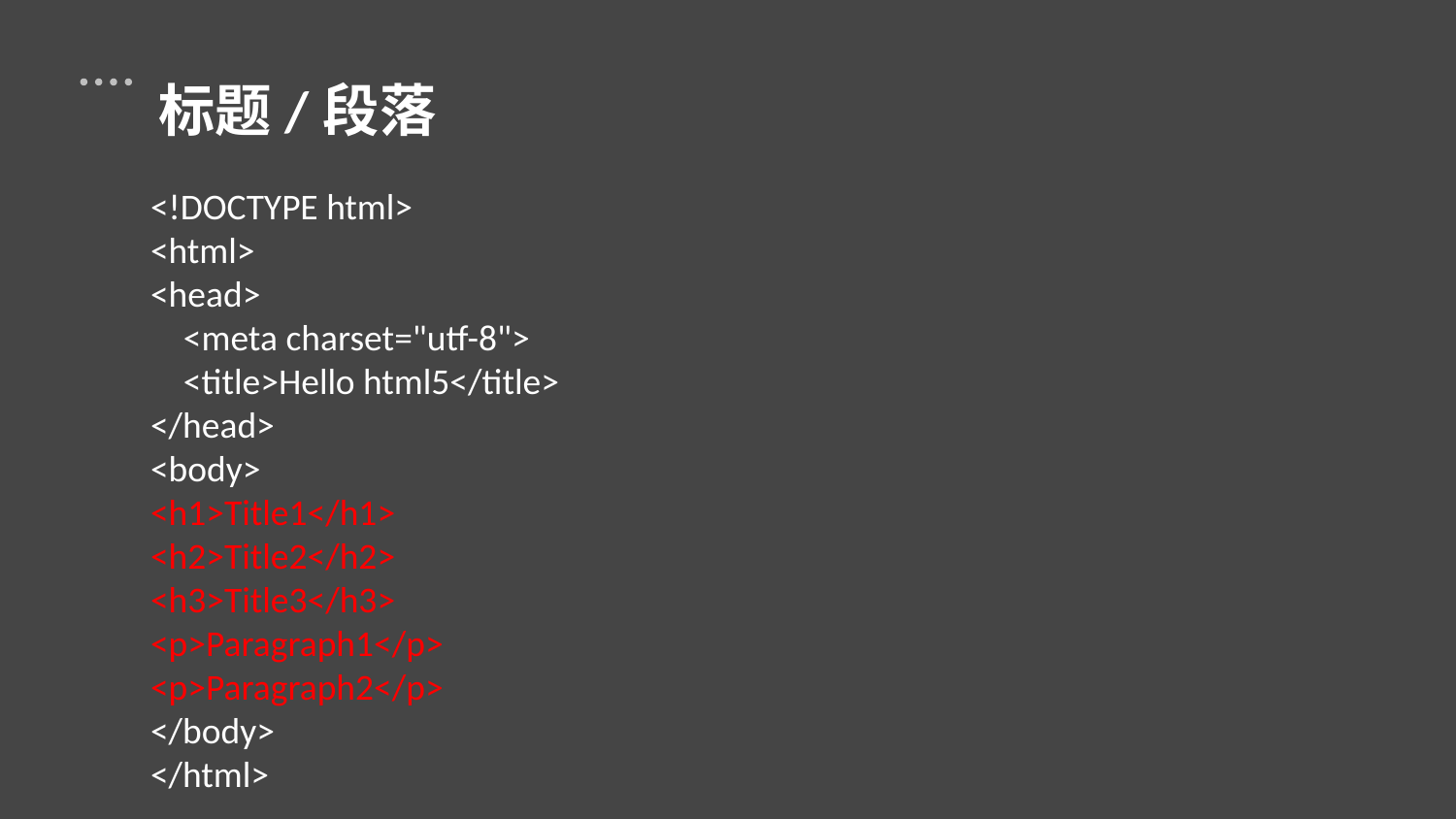

标题/段落
<!DOCTYPE html>
<html>
<head>
    <meta charset="utf-8">
    <title>Hello html5</title>
</head>
<body>
<h1>Title1</h1>
<h2>Title2</h2>
<h3>Title3</h3>
<p>Paragraph1</p>
<p>Paragraph2</p>
</body>
</html>